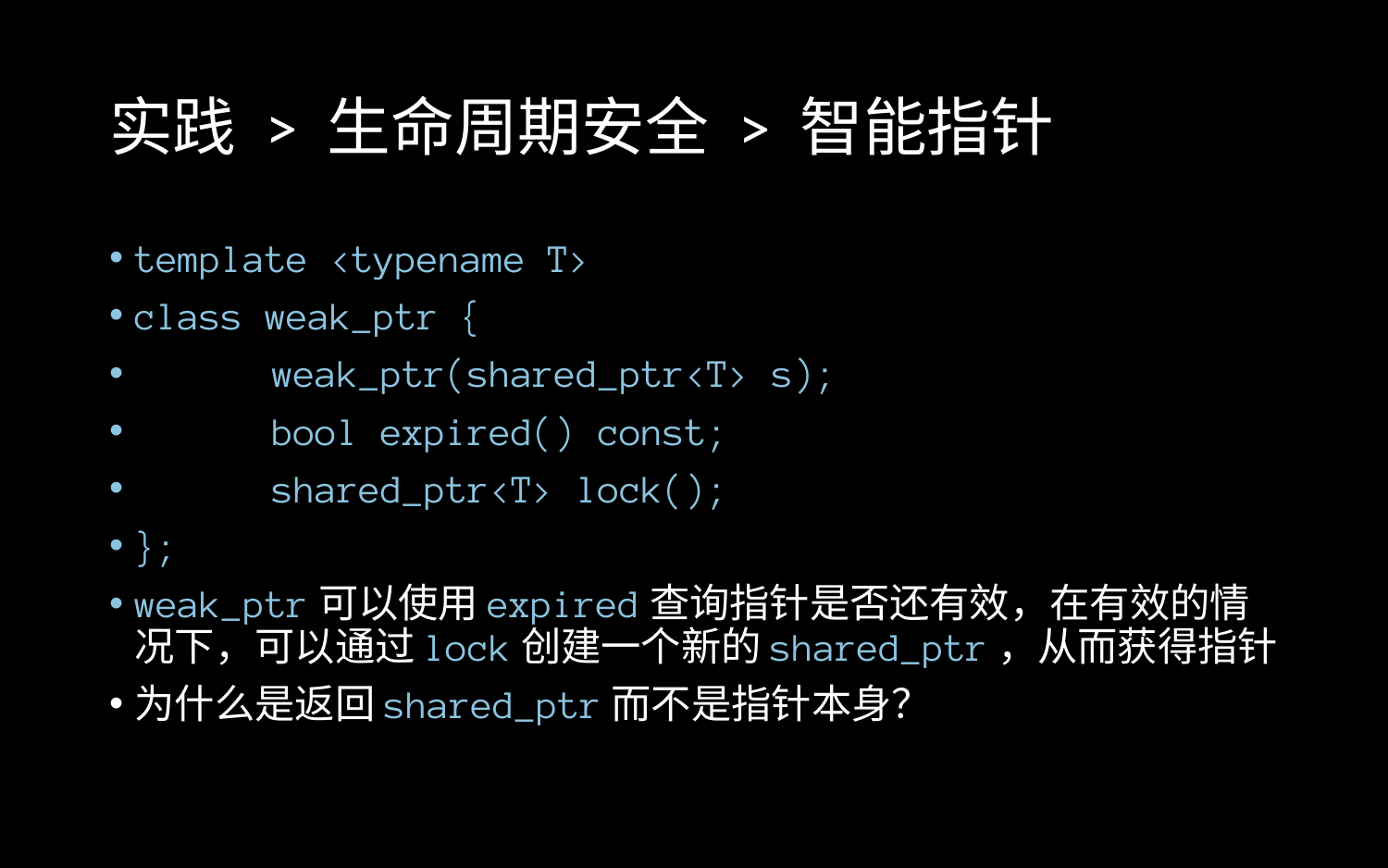

# 实践 > 生命周期安全 > 智能指针
template <typename T>
class weak_ptr {
	weak_ptr(shared_ptr<T> s);
	bool expired() const;
	shared_ptr<T> lock();
};
weak_ptr可以使用expired查询指针是否还有效，在有效的情况下，可以通过lock创建一个新的shared_ptr，从而获得指针
为什么是返回shared_ptr而不是指针本身？